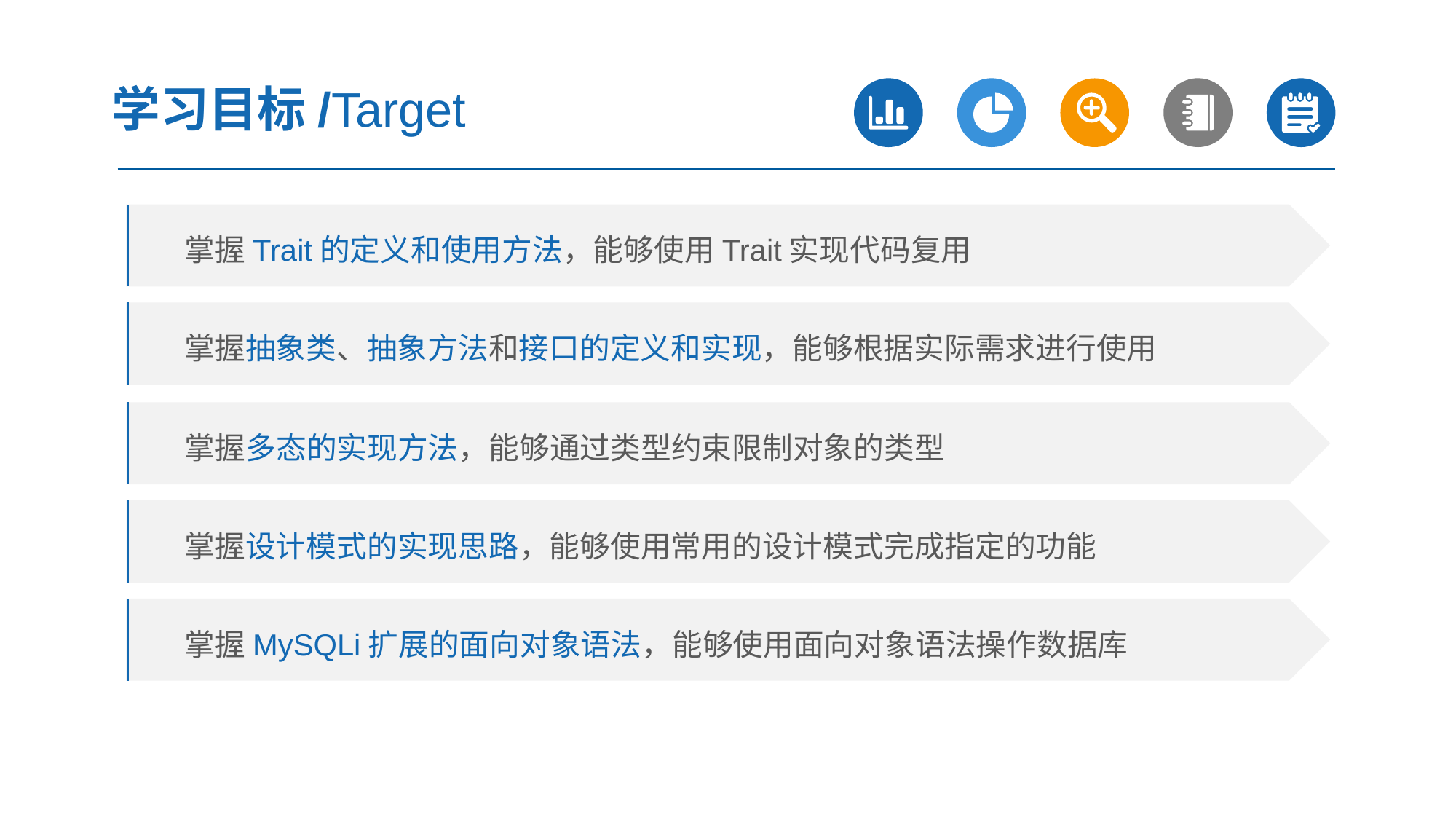

学习目标/Target
      掌握Trait的定义和使用方法，能够使用Trait实现代码复用

      掌握抽象类、抽象方法和接口的定义和实现，能够根据实际需求进行使用

      掌握多态的实现方法，能够通过类型约束限制对象的类型

      掌握设计模式的实现思路，能够使用常用的设计模式完成指定的功能

      掌握MySQLi扩展的面向对象语法，能够使用面向对象语法操作数据库